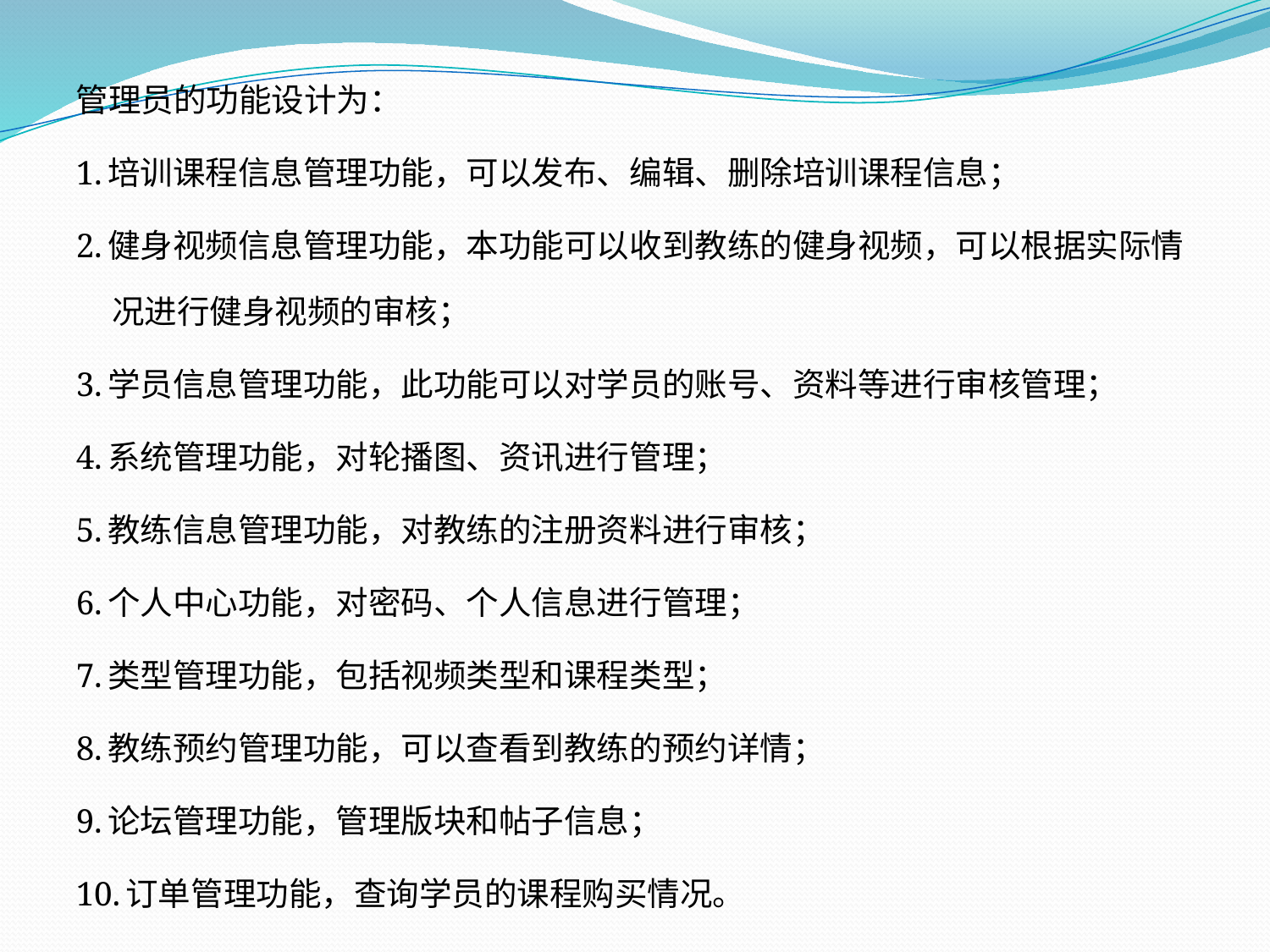

管理员的功能设计为：
1.培训课程信息管理功能，可以发布、编辑、删除培训课程信息；
2.健身视频信息管理功能，本功能可以收到教练的健身视频，可以根据实际情况进行健身视频的审核；
3.学员信息管理功能，此功能可以对学员的账号、资料等进行审核管理；
4.系统管理功能，对轮播图、资讯进行管理；
5.教练信息管理功能，对教练的注册资料进行审核；
6.个人中心功能，对密码、个人信息进行管理；
7.类型管理功能，包括视频类型和课程类型；
8.教练预约管理功能，可以查看到教练的预约详情；
9.论坛管理功能，管理版块和帖子信息；
10.订单管理功能，查询学员的课程购买情况。